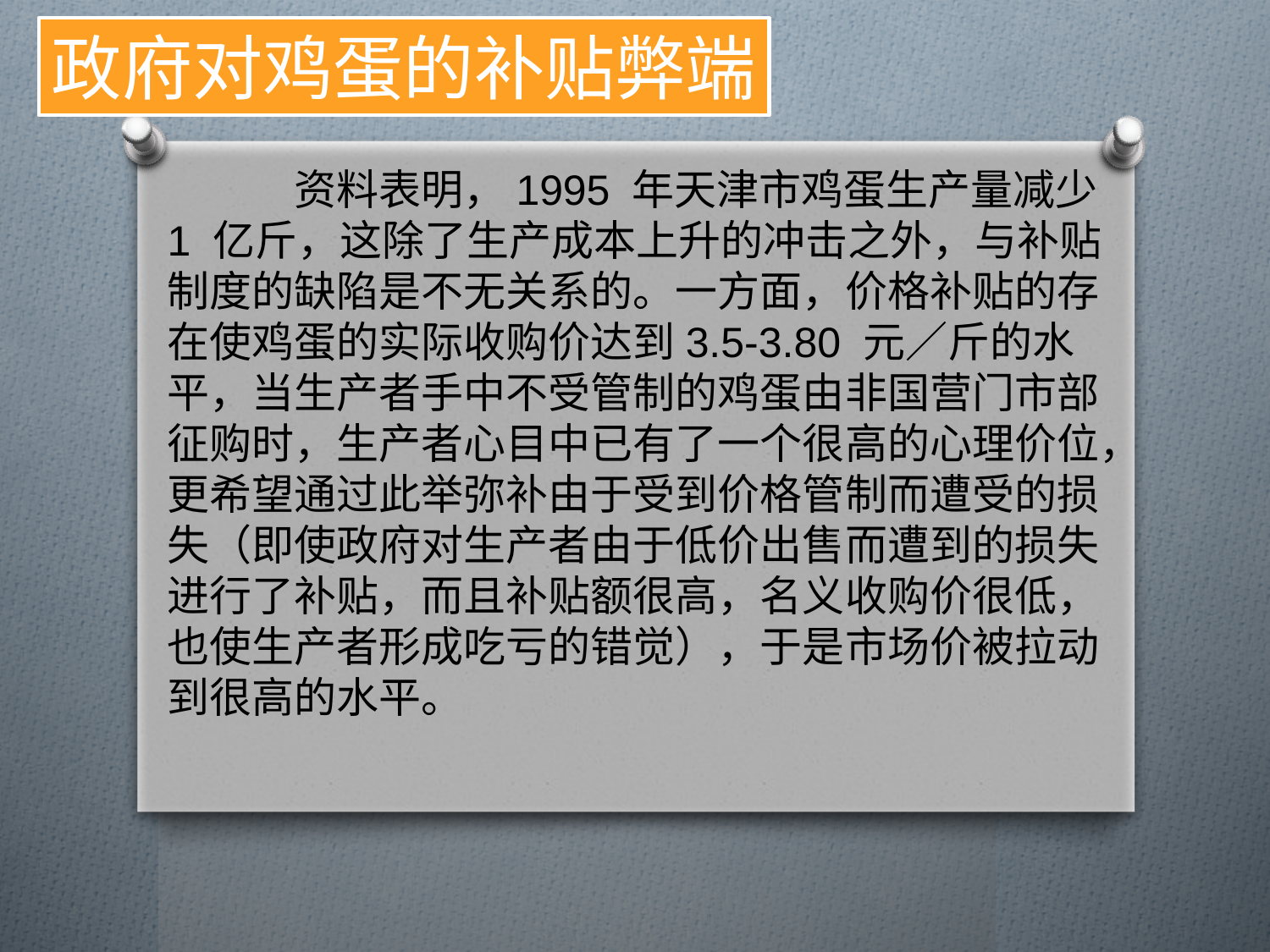

政府对鸡蛋的补贴弊端
	资料表明，1995 年天津市鸡蛋生产量减少1 亿斤，这除了生产成本上升的冲击之外，与补贴制度的缺陷是不无关系的。一方面，价格补贴的存在使鸡蛋的实际收购价达到3.5-3.80 元／斤的水平，当生产者手中不受管制的鸡蛋由非国营门市部征购时，生产者心目中已有了一个很高的心理价位，更希望通过此举弥补由于受到价格管制而遭受的损失（即使政府对生产者由于低价出售而遭到的损失进行了补贴，而且补贴额很高，名义收购价很低，也使生产者形成吃亏的错觉），于是市场价被拉动到很高的水平。